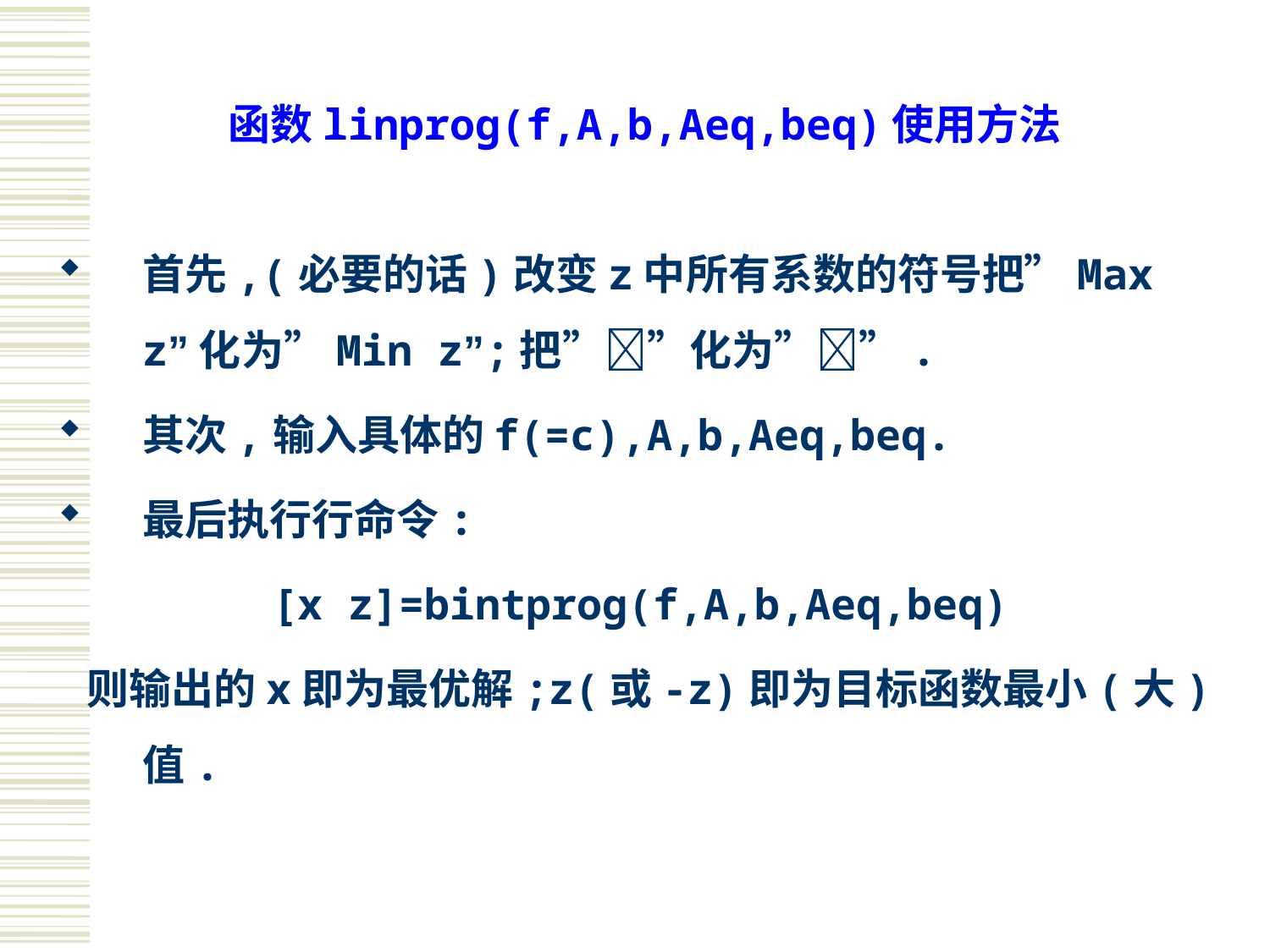

# 函数linprog(f,A,b,Aeq,beq)使用方法
首先,(必要的话)改变z中所有系数的符号把”Max z”化为”Min z”;把”≥”化为”≤”.
其次,输入具体的f(=c),A,b,Aeq,beq.
最后执行行命令:
[x z]=bintprog(f,A,b,Aeq,beq)
  则输出的x即为最优解;z(或-z)即为目标函数最小(大)值.